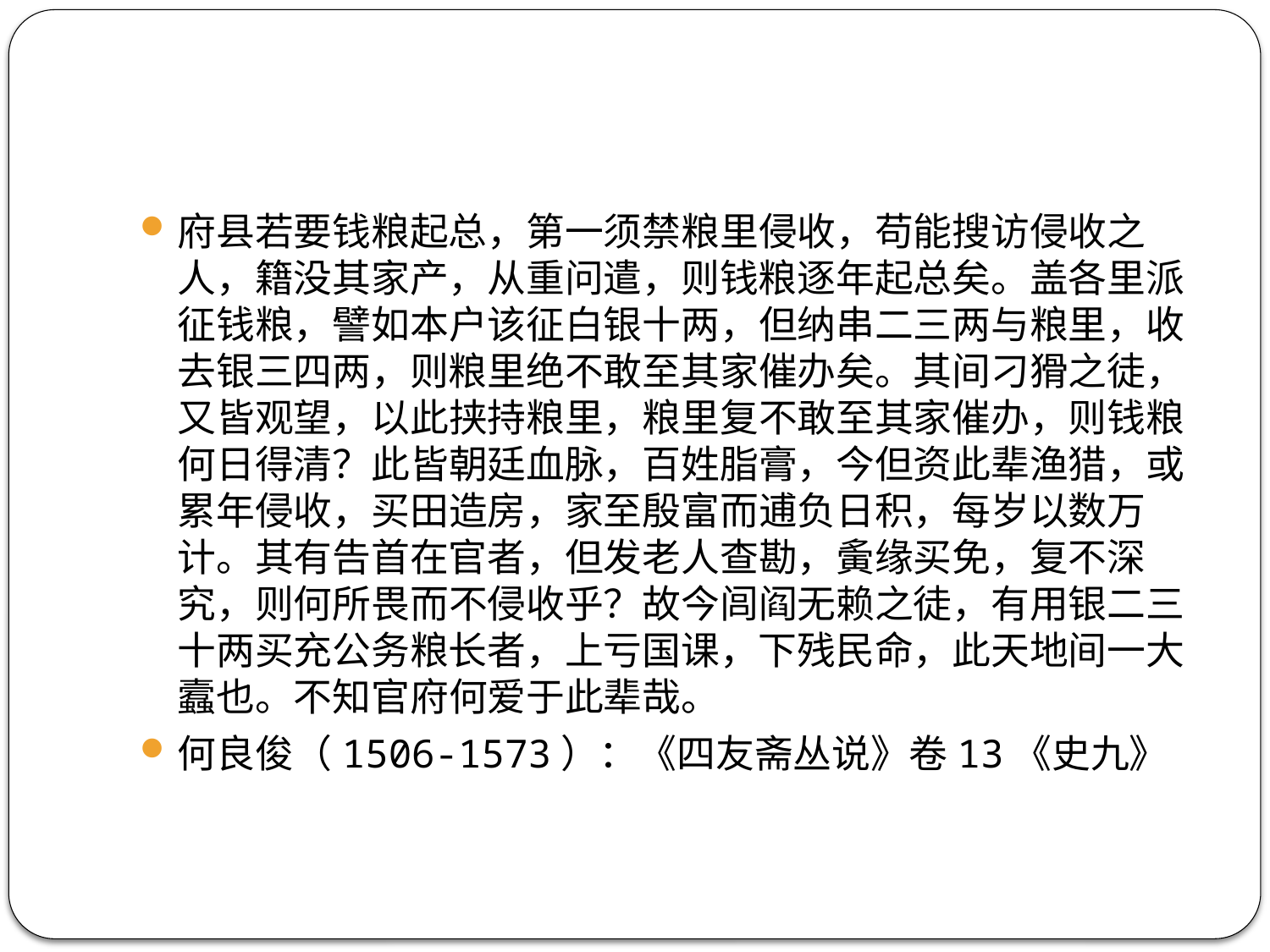

#
府县若要钱粮起总，第一须禁粮里侵收，苟能搜访侵收之人，籍没其家产，从重问遣，则钱粮逐年起总矣。盖各里派征钱粮，譬如本户该征白银十两，但纳串二三两与粮里，收去银三四两，则粮里绝不敢至其家催办矣。其间刁猾之徒，又皆观望，以此挟持粮里，粮里复不敢至其家催办，则钱粮何日得清？此皆朝廷血脉，百姓脂膏，今但资此辈渔猎，或累年侵收，买田造房，家至殷富而逋负日积，每岁以数万计。其有告首在官者，但发老人查勘，夤缘买免，复不深究，则何所畏而不侵收乎？故今闾阎无赖之徒，有用银二三十两买充公务粮长者，上亏国课，下残民命，此天地间一大蠧也。不知官府何爱于此辈哉。
何良俊（1506-1573）：《四友斋丛说》卷13《史九》